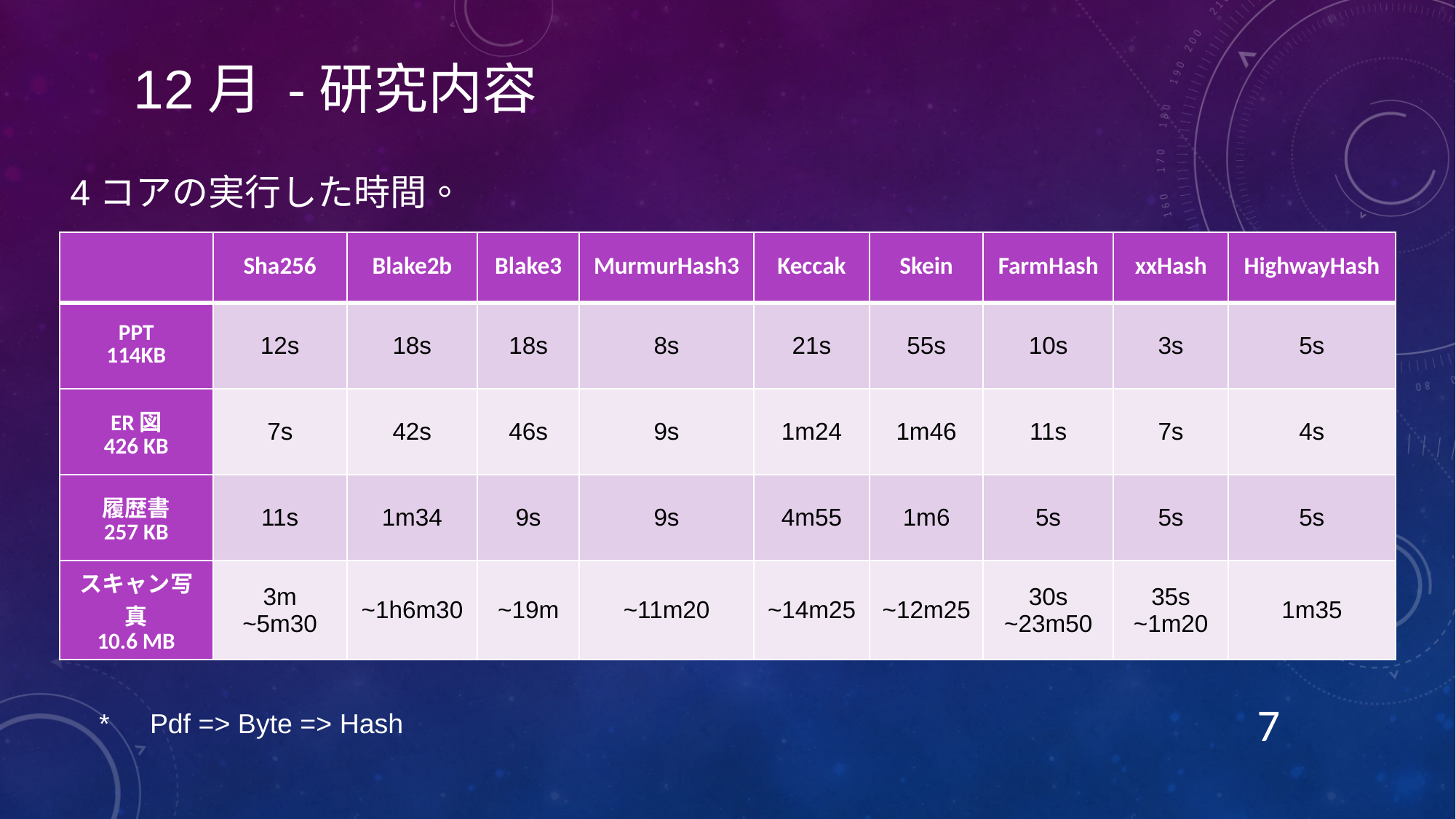

# 12月 -研究内容
4コアの実行した時間。
|  | Sha256 | Blake2b | Blake3 | MurmurHash3 | Keccak | Skein | FarmHash | xxHash | HighwayHash |
| --- | --- | --- | --- | --- | --- | --- | --- | --- | --- |
| PPT 114KB | 12s | 18s | 18s | 8s | 21s | 55s | 10s | 3s | 5s |
| ER図 426 KB | 7s | 42s | 46s | 9s | 1m24 | 1m46 | 11s | 7s | 4s |
| 履歴書 257 KB | 11s | 1m34 | 9s | 9s | 4m55 | 1m6 | 5s | 5s | 5s |
| スキャン写真 10.6 MB | 3m ~5m30 | ~1h6m30 | ~19m | ~11m20 | ~14m25 | ~12m25 | 30s ~23m50 | 35s ~1m20 | 1m35 |
*　Pdf => Byte => Hash
7